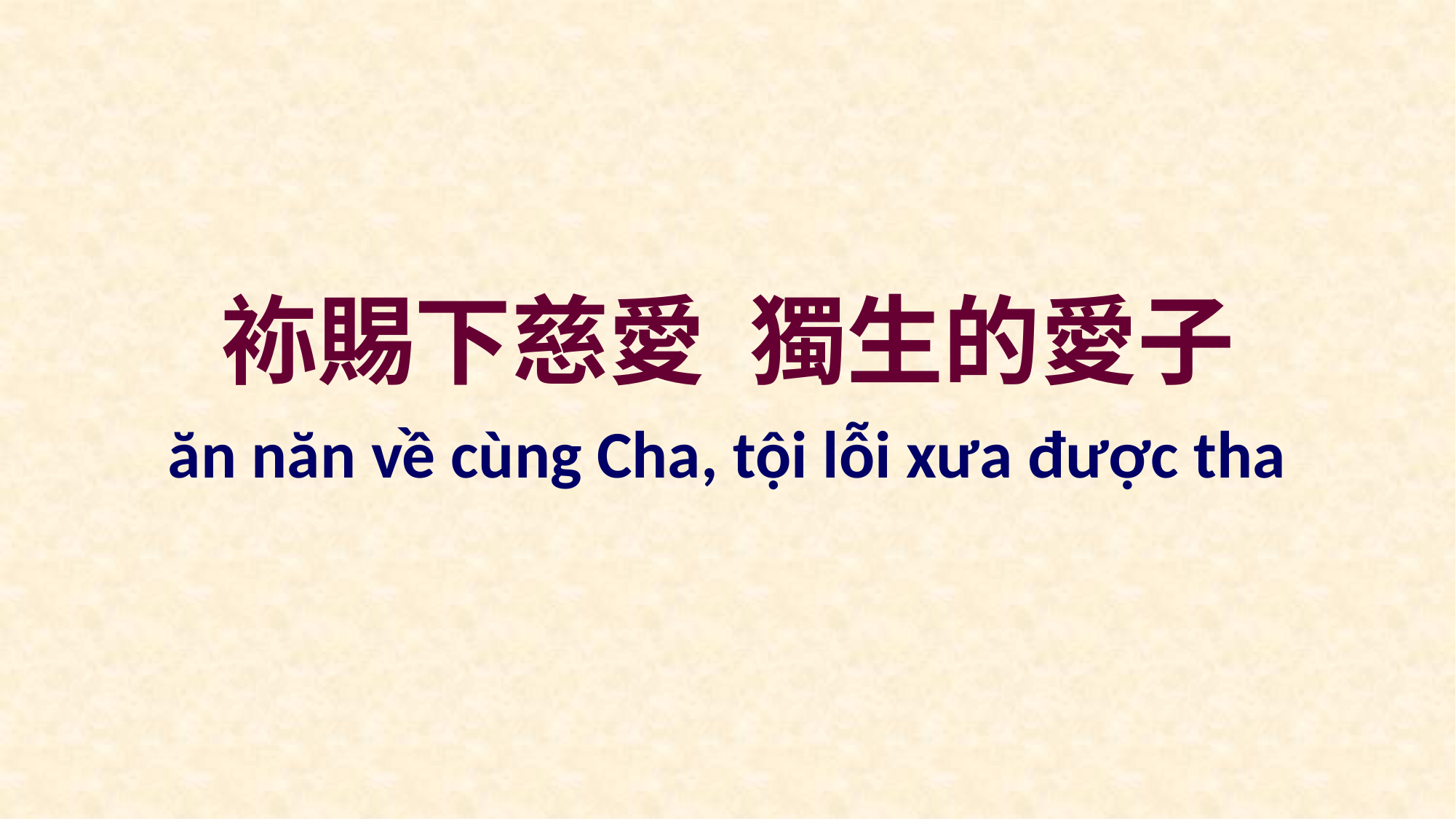

袮賜下慈愛  獨生的愛子
ăn năn về cùng Cha, tội lỗi xưa được tha